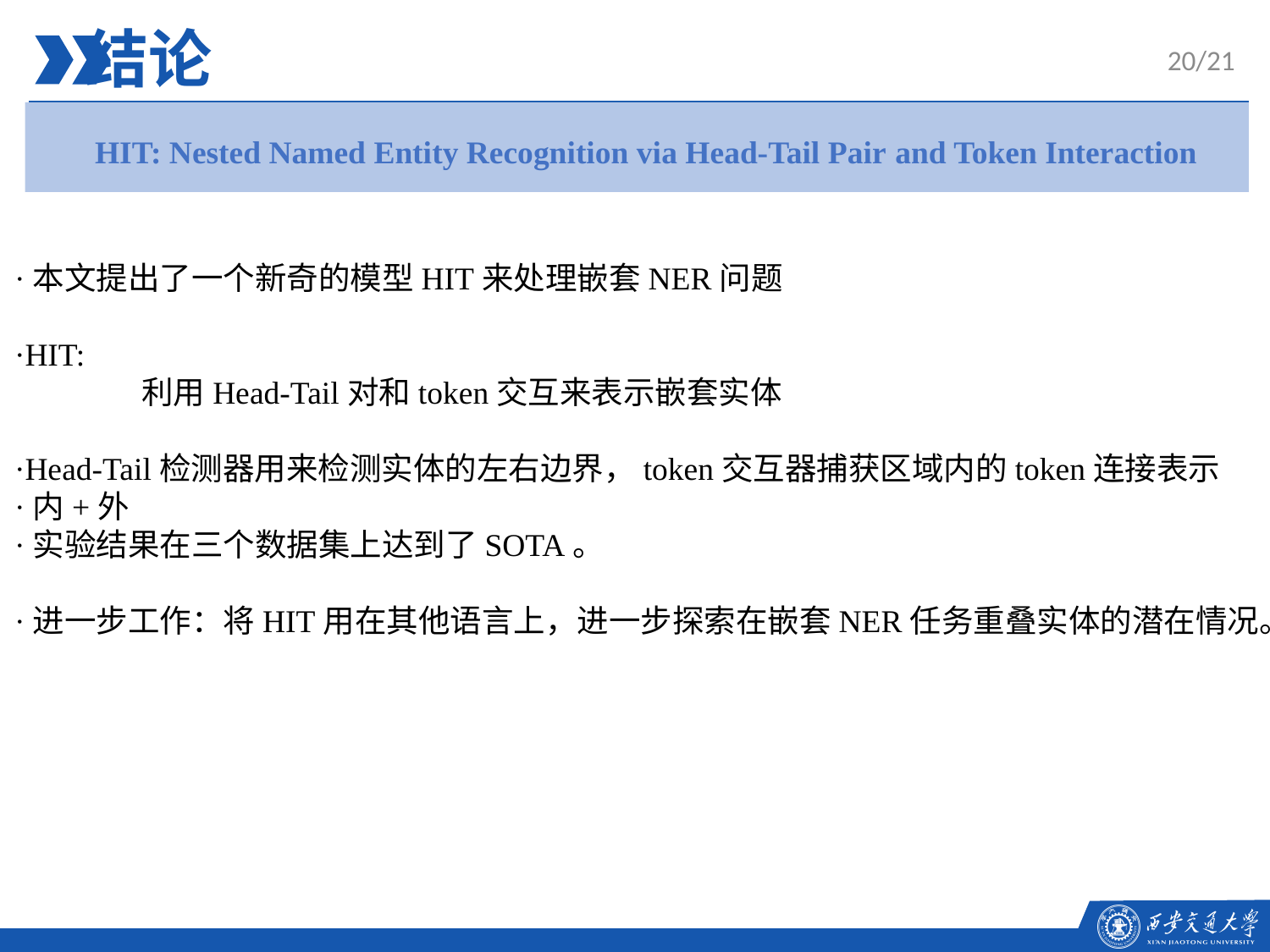

结论
20/21
HIT: Nested Named Entity Recognition via Head-Tail Pair and Token Interaction
·本文提出了一个新奇的模型HIT来处理嵌套NER问题

·HIT:
	利用Head-Tail对和token交互来表示嵌套实体

·Head-Tail检测器用来检测实体的左右边界，token交互器捕获区域内的token连接表示
·内+外
·实验结果在三个数据集上达到了SOTA。

·进一步工作：将HIT用在其他语言上，进一步探索在嵌套NER任务重叠实体的潜在情况。